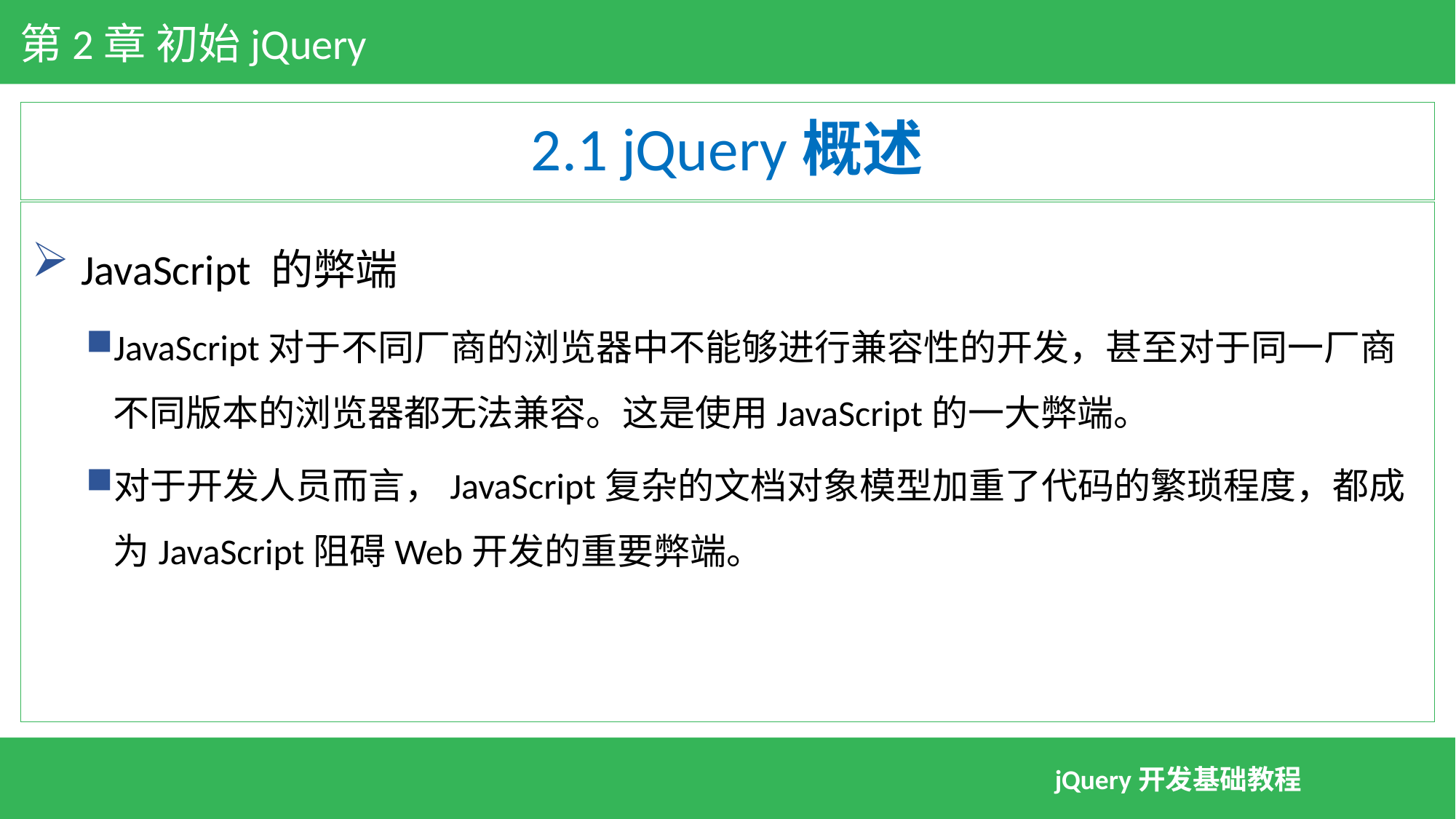

第2章 初始jQuery

# 2.1 jQuery概述
 JavaScript 的弊端
JavaScript对于不同厂商的浏览器中不能够进行兼容性的开发，甚至对于同一厂商不同版本的浏览器都无法兼容。这是使用JavaScript的一大弊端。
对于开发人员而言，JavaScript复杂的文档对象模型加重了代码的繁琐程度，都成为JavaScript阻碍Web开发的重要弊端。

jQuery开发基础教程